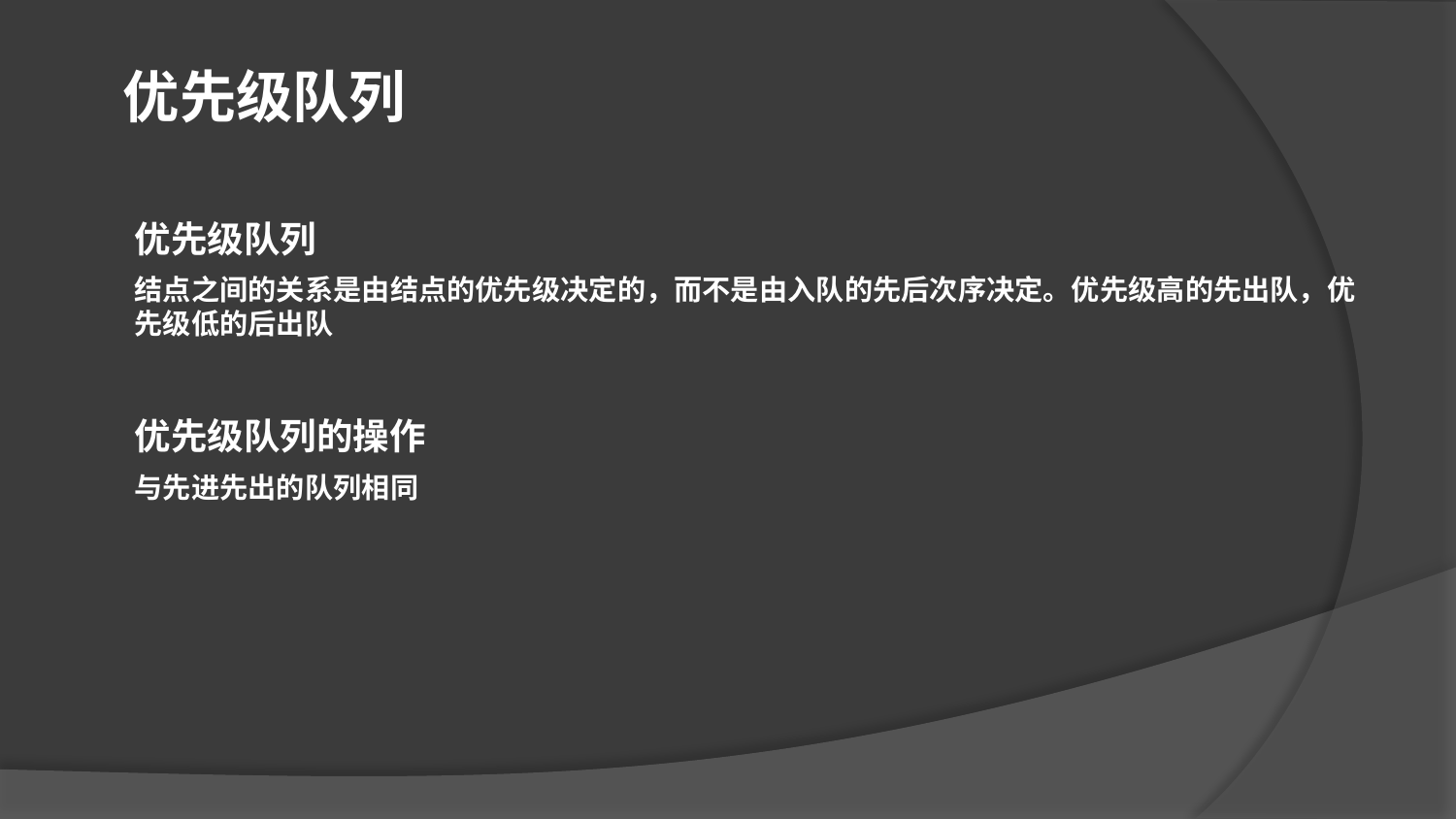

优先级队列
优先级队列
结点之间的关系是由结点的优先级决定的，而不是由入队的先后次序决定。优先级高的先出队，优先级低的后出队

优先级队列的操作
与先进先出的队列相同